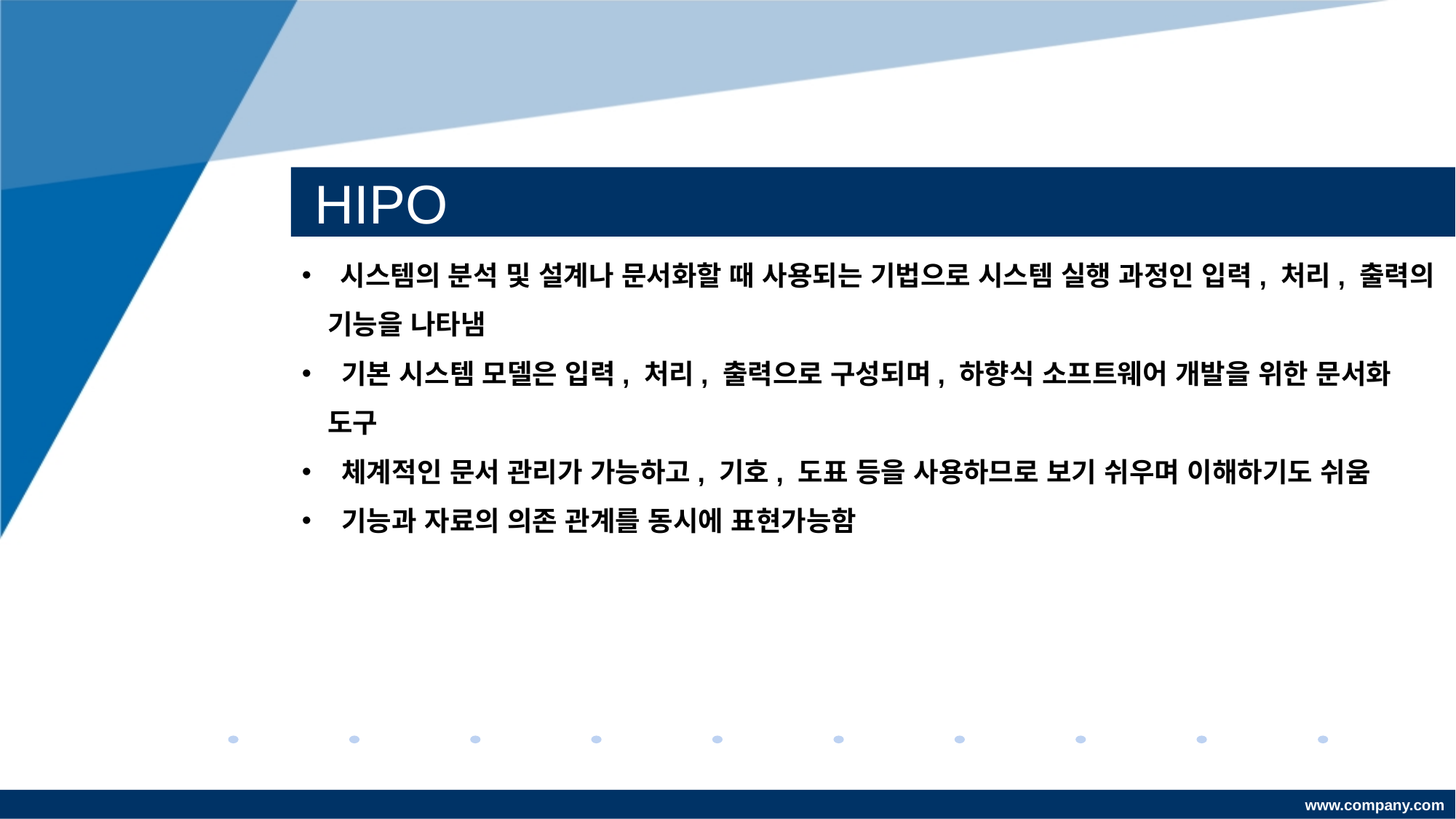

# HIPO
 시스템의 분석 및 설계나 문서화할 때 사용되는 기법으로 시스템 실행 과정인 입력, 처리, 출력의 기능을 나타냄
 기본 시스템 모델은 입력, 처리, 출력으로 구성되며, 하향식 소프트웨어 개발을 위한 문서화 도구
 체계적인 문서 관리가 가능하고, 기호, 도표 등을 사용하므로 보기 쉬우며 이해하기도 쉬움
 기능과 자료의 의존 관계를 동시에 표현가능함